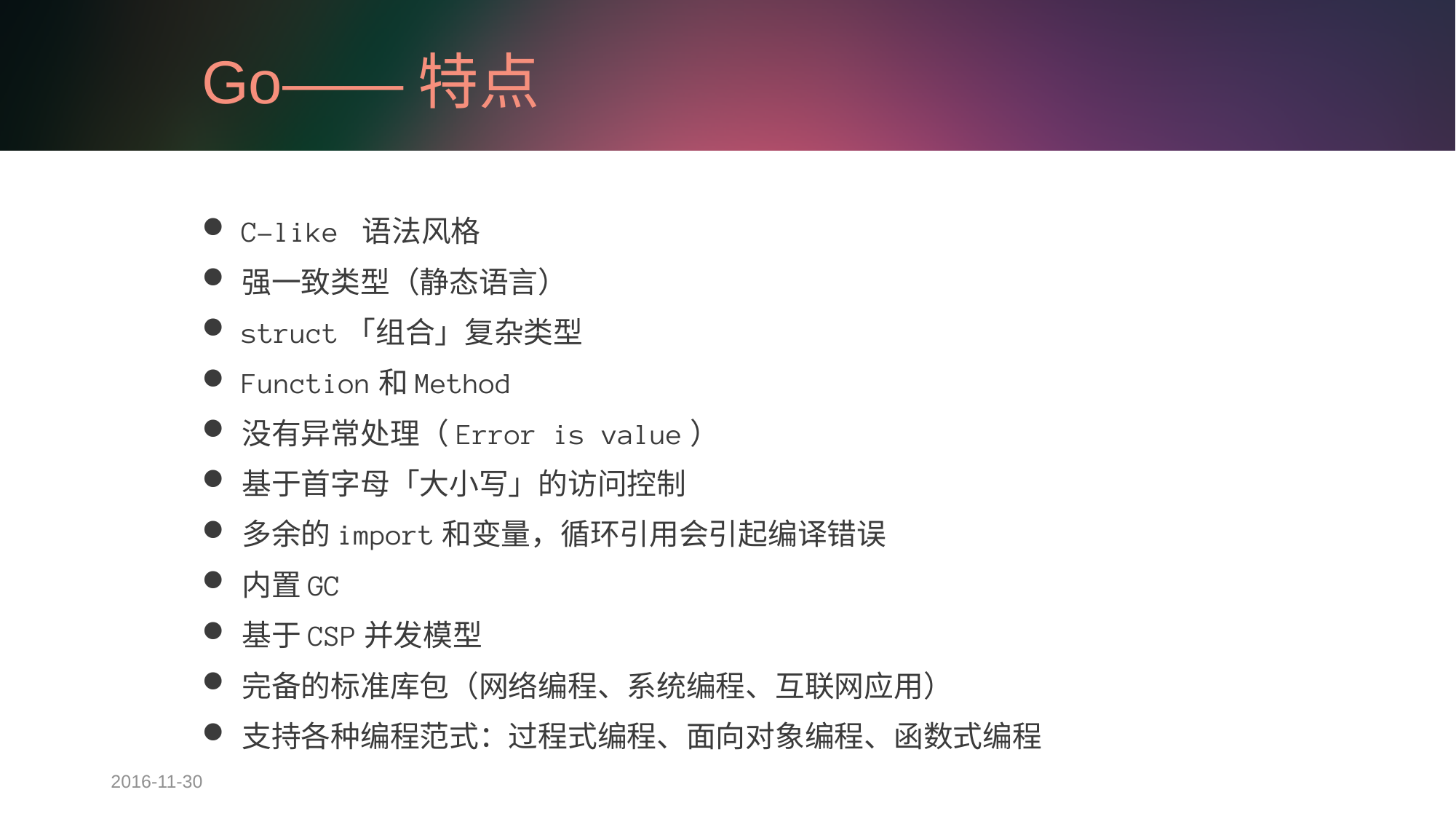

# Go——特点
C-like 语法风格
强一致类型（静态语言）
struct「组合」复杂类型
Function和Method
没有异常处理（Error is value）
基于首字母「大小写」的访问控制
多余的import和变量，循环引用会引起编译错误
内置GC
基于CSP并发模型
完备的标准库包（网络编程、系统编程、互联网应用）
支持各种编程范式：过程式编程、面向对象编程、函数式编程

2016-11-30
5